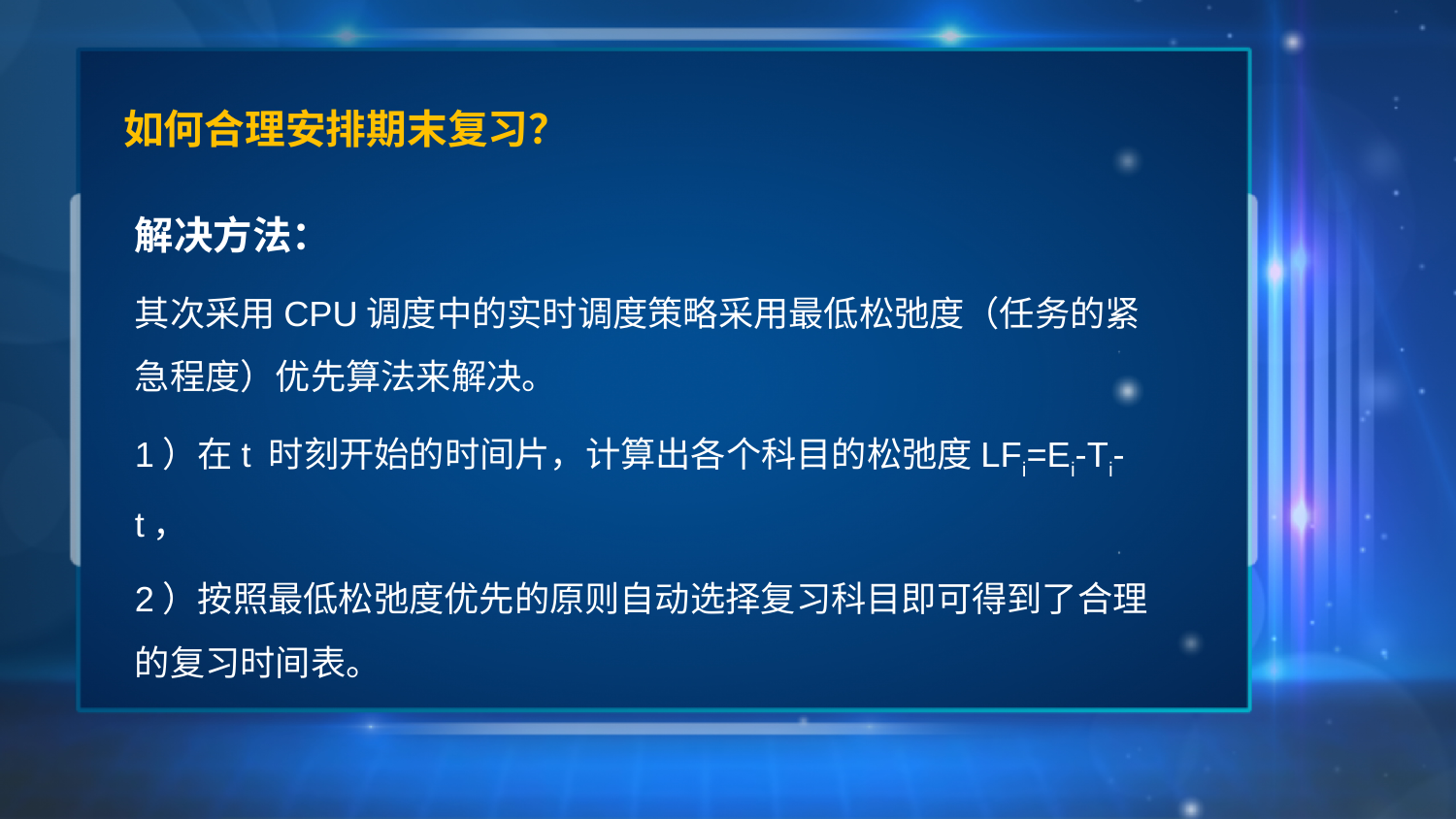

# 如何合理安排期末复习？
解决方法：
其次采用CPU调度中的实时调度策略采用最低松弛度（任务的紧急程度）优先算法来解决。
1）在t 时刻开始的时间片，计算出各个科目的松弛度LFi=Ei-Ti-t，
2）按照最低松弛度优先的原则自动选择复习科目即可得到了合理的复习时间表。